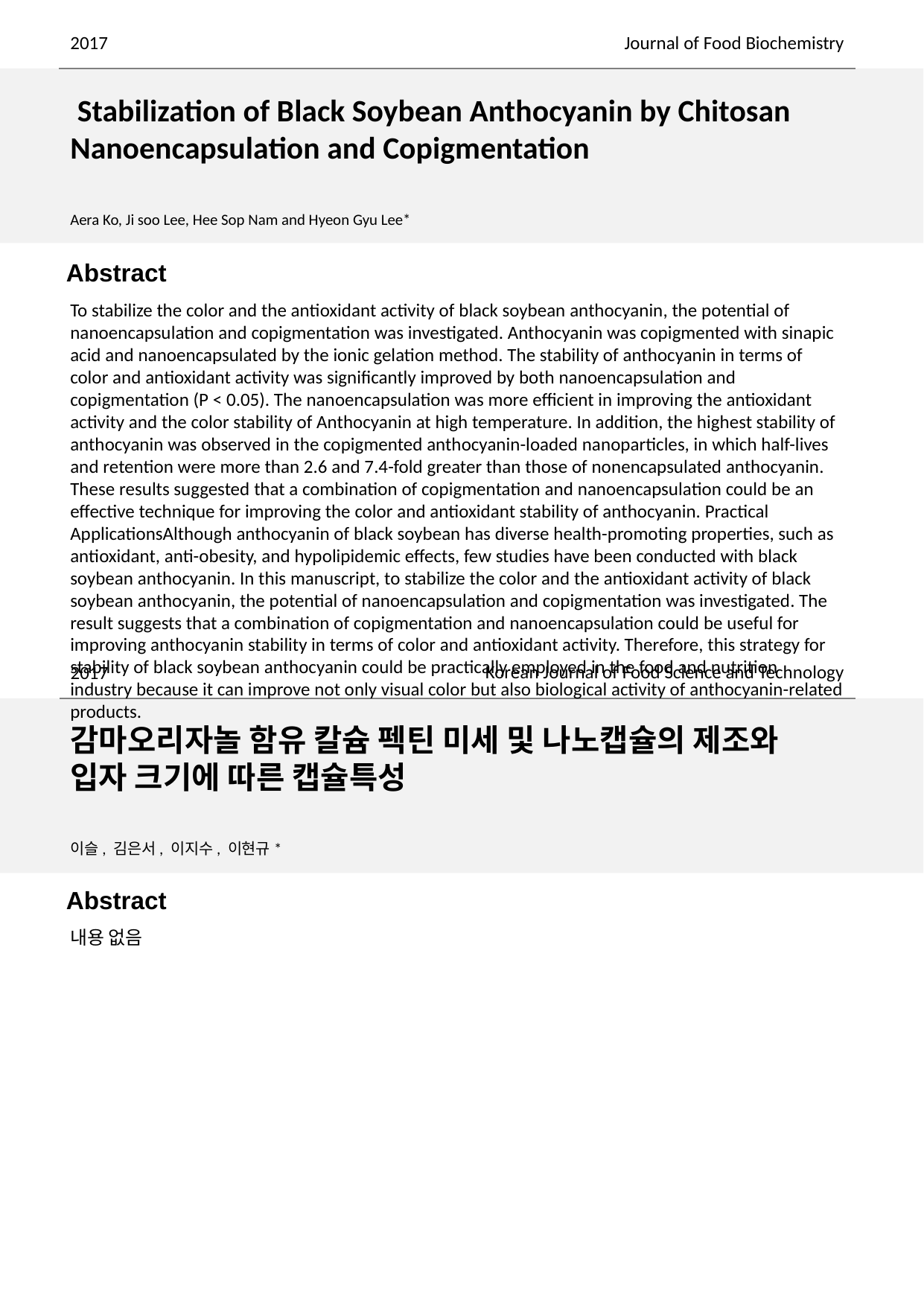

2017
 Journal of Food Biochemistry
 Stabilization of Black Soybean Anthocyanin by Chitosan Nanoencapsulation and Copigmentation
Aera Ko, Ji soo Lee, Hee Sop Nam and Hyeon Gyu Lee*
To stabilize the color and the antioxidant activity of black soybean anthocyanin, the potential of nanoencapsulation and copigmentation was investigated. Anthocyanin was copigmented with sinapic acid and nanoencapsulated by the ionic gelation method. The stability of anthocyanin in terms of color and antioxidant activity was significantly improved by both nanoencapsulation and copigmentation (P < 0.05). The nanoencapsulation was more efficient in improving the antioxidant activity and the color stability of Anthocyanin at high temperature. In addition, the highest stability of anthocyanin was observed in the copigmented anthocyanin-loaded nanoparticles, in which half-lives and retention were more than 2.6 and 7.4-fold greater than those of nonencapsulated anthocyanin. These results suggested that a combination of copigmentation and nanoencapsulation could be an effective technique for improving the color and antioxidant stability of anthocyanin. Practical ApplicationsAlthough anthocyanin of black soybean has diverse health-promoting properties, such as antioxidant, anti-obesity, and hypolipidemic effects, few studies have been conducted with black soybean anthocyanin. In this manuscript, to stabilize the color and the antioxidant activity of black soybean anthocyanin, the potential of nanoencapsulation and copigmentation was investigated. The result suggests that a combination of copigmentation and nanoencapsulation could be useful for improving anthocyanin stability in terms of color and antioxidant activity. Therefore, this strategy for stability of black soybean anthocyanin could be practically employed in the food and nutrition industry because it can improve not only visual color but also biological activity of anthocyanin-related products.
Korean Journal of Food Science and Technology
2017
감마오리자놀 함유 칼슘 펙틴 미세 및 나노캡슐의 제조와 입자 크기에 따른 캡슐특성
이슬, 김은서, 이지수, 이현규*
내용 없음